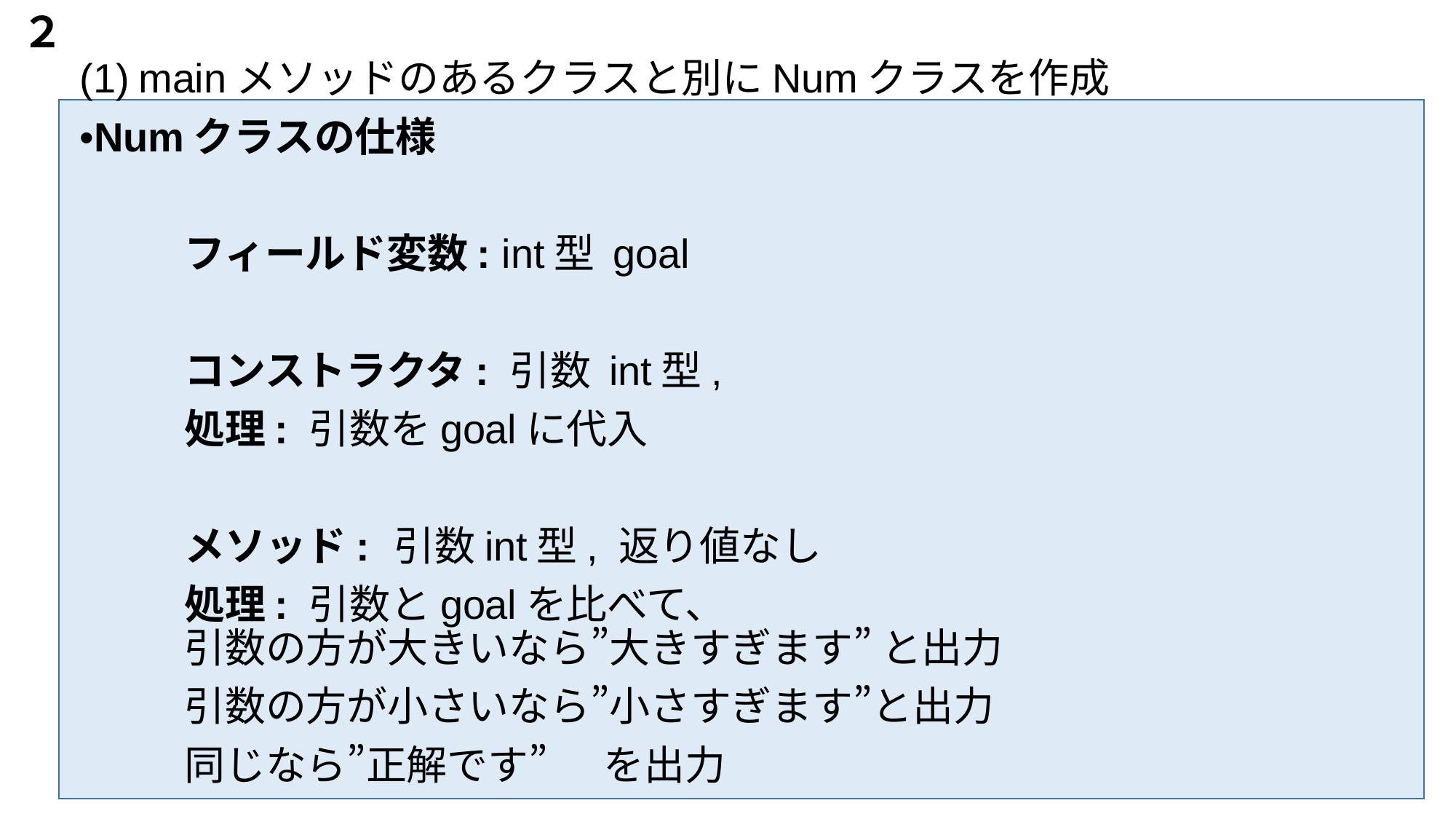

２
mainメソッドのあるクラスと別にNumクラスを作成
•Numクラスの仕様

	フィールド変数: int型 goal

	コンストラクタ: 引数 int型,
		処理: 引数をgoalに代入

	メソッド:	引数int型, 返り値なし
		処理: 引数とgoalを比べて、
				引数の方が大きいなら”大きすぎます” と出力
				引数の方が小さいなら”小さすぎます”と出力
				同じなら”正解です”	を出力